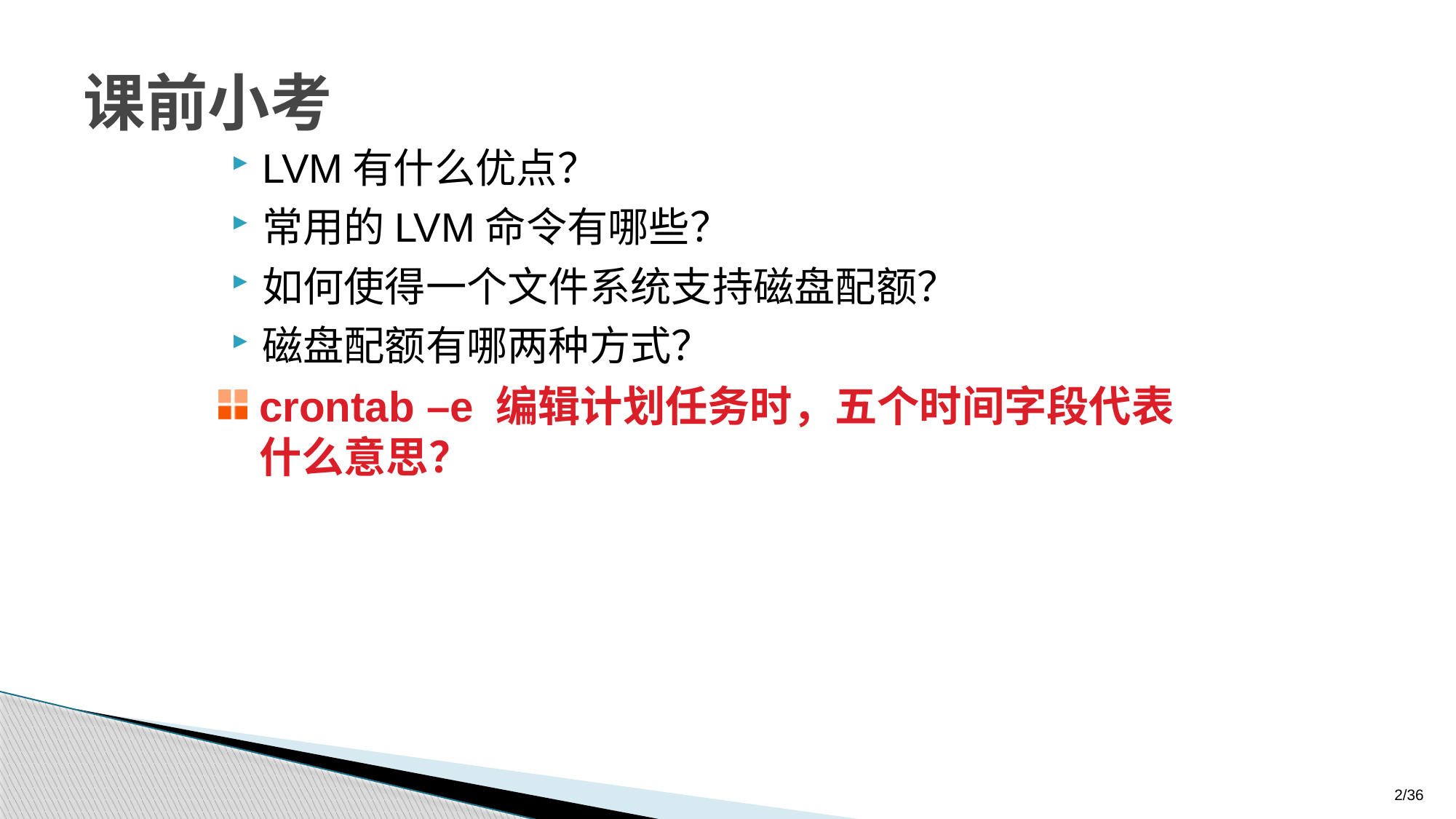

# 课前小考
LVM有什么优点？
常用的LVM命令有哪些？
如何使得一个文件系统支持磁盘配额？
磁盘配额有哪两种方式？
crontab –e 编辑计划任务时，五个时间字段代表什么意思？

2/36